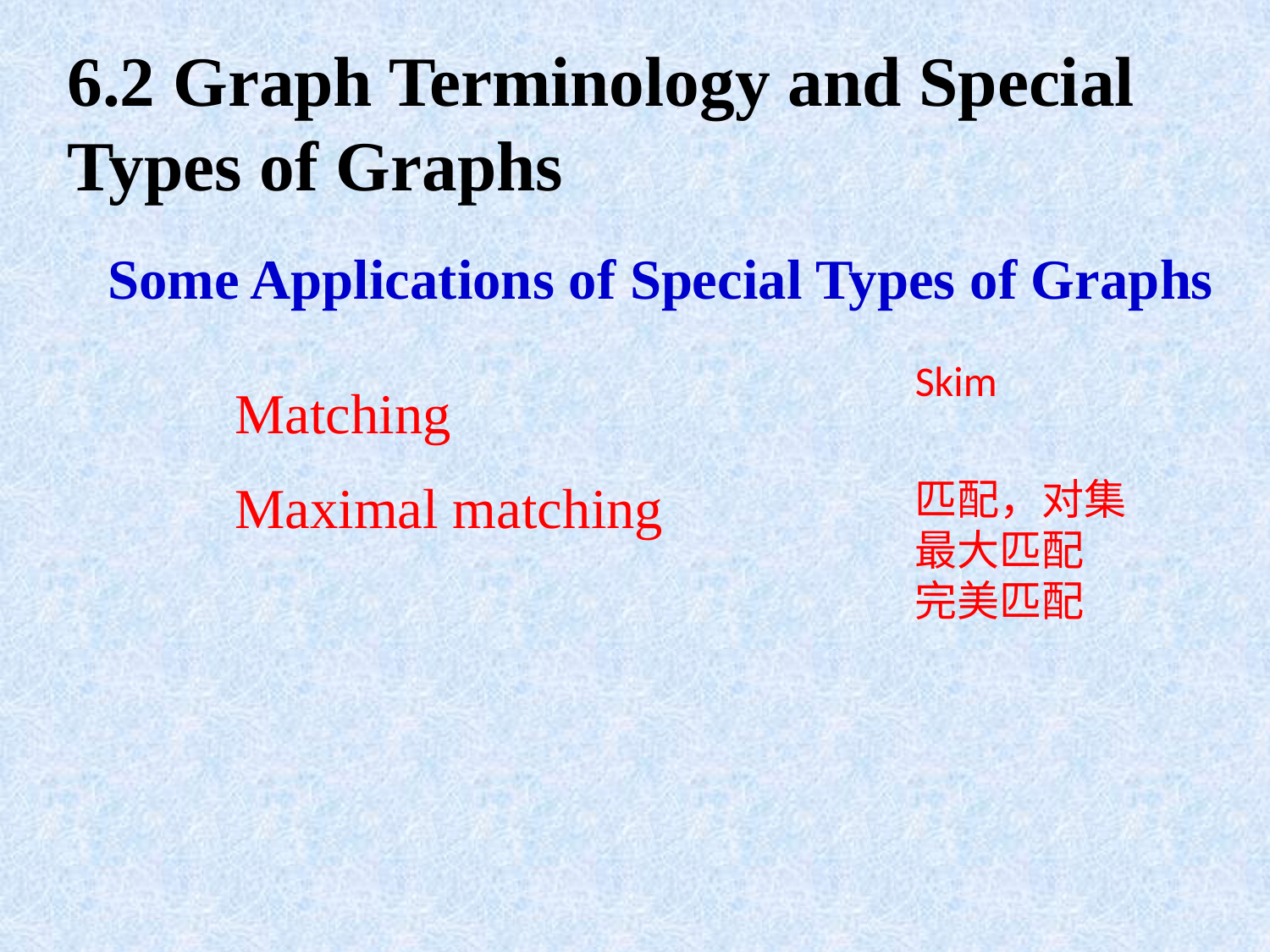

6.2 Graph Terminology and Special Types of Graphs
Some Applications of Special Types of Graphs
Skim
Matching
Maximal matching

匹配，对集
最大匹配
完美匹配